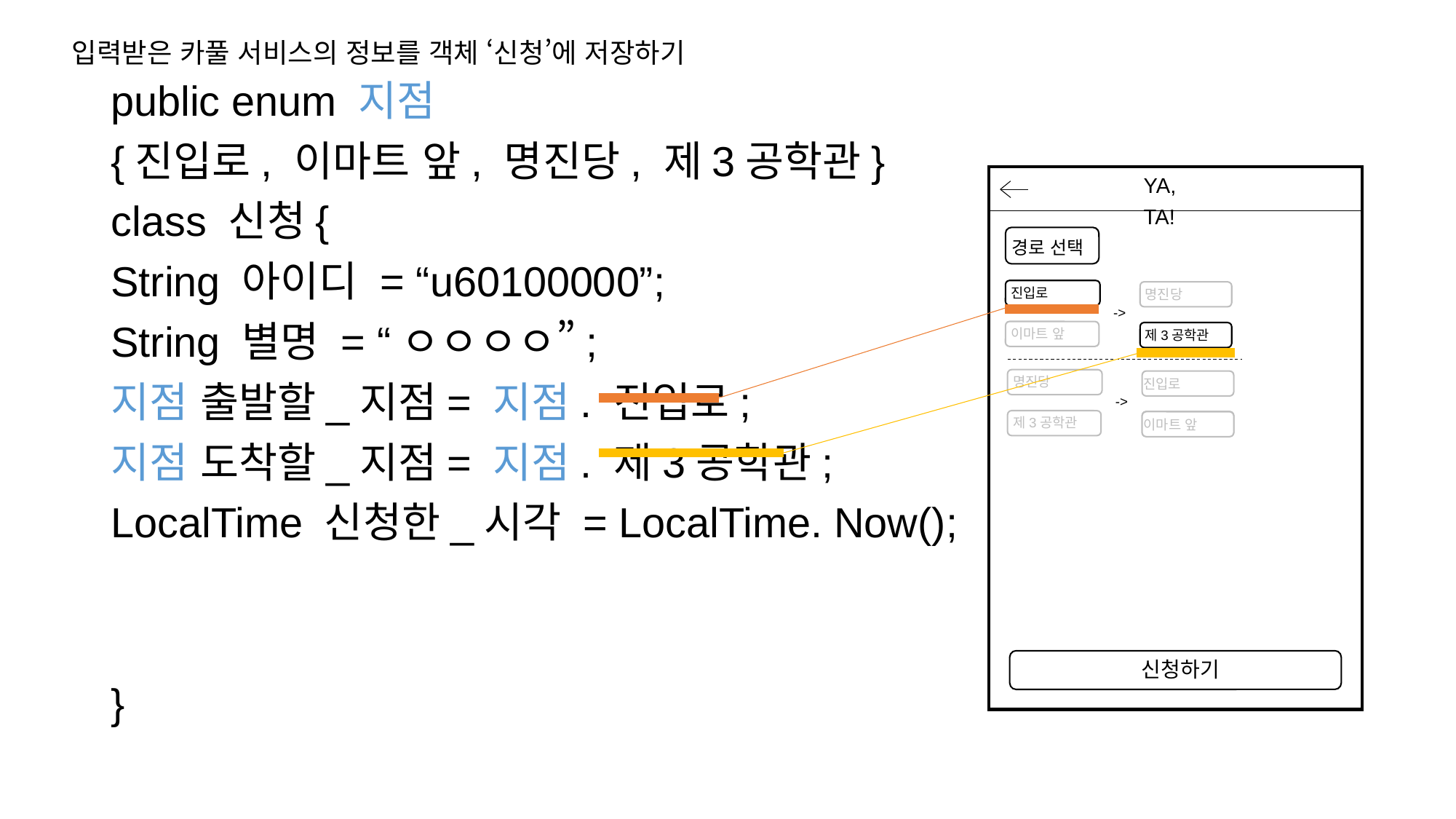

입력받은 카풀 서비스의 정보를 객체 ‘신청’에 저장하기

public enum 지점
{진입로, 이마트 앞, 명진당, 제3공학관}
class 신청{
String 아이디 = “u60100000”;
String 별명 = “ㅇㅇㅇㅇ”;
지점 출발할_지점= 지점. 진입로;
지점 도착할_지점= 지점. 제3공학관;
LocalTime 신청한_시각 = LocalTime. Now();

}

YA, TA!

경로 선택
진입로

명진당

->
이마트 앞
제3공학관

명진당

진입로

->
제3공학관
이마트 앞

신청하기